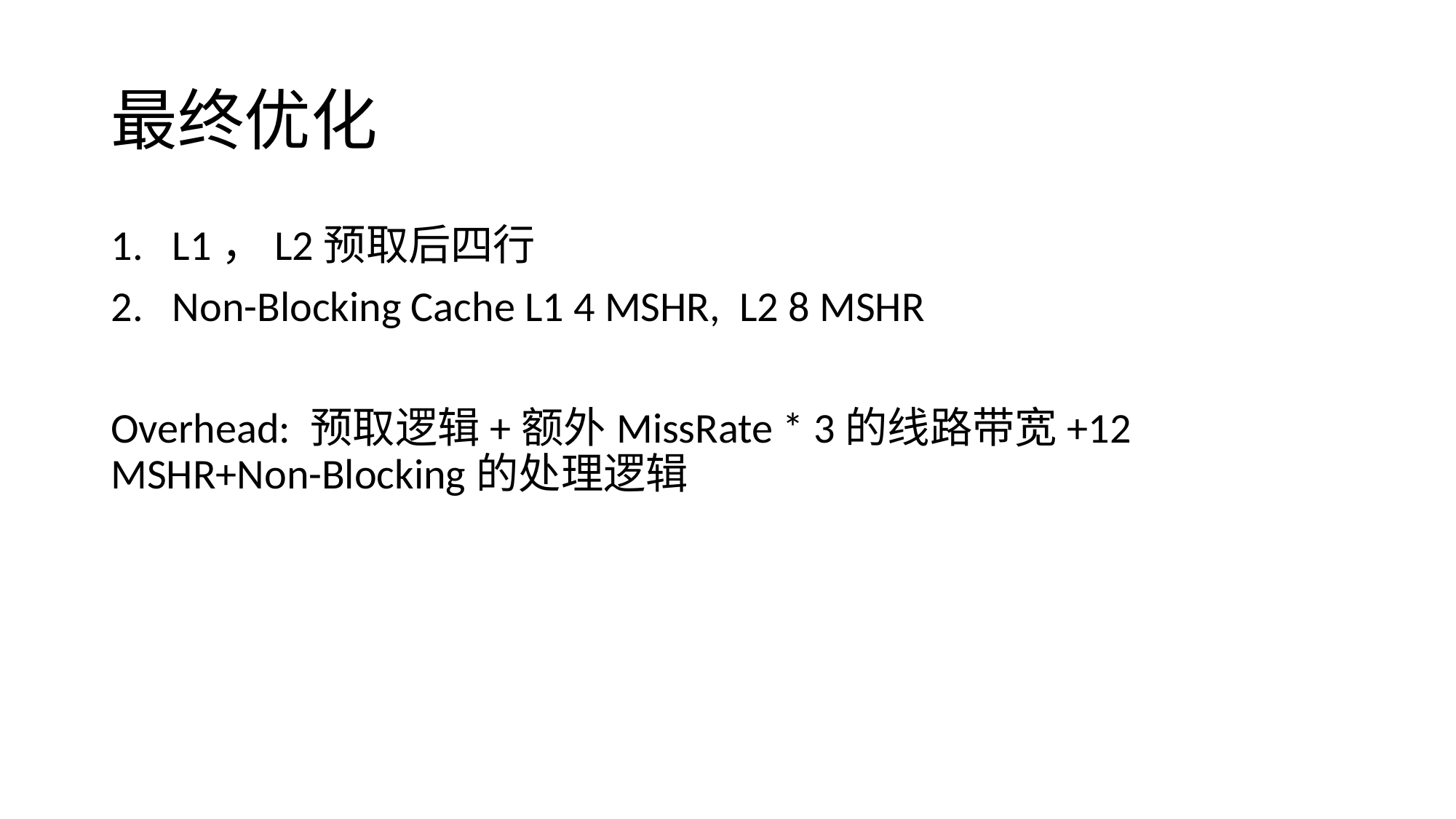

# 最终优化
L1，L2预取后四行
Non-Blocking Cache L1 4 MSHR,  L2 8 MSHR

Overhead: 预取逻辑+额外MissRate * 3的线路带宽+12 MSHR+Non-Blocking的处理逻辑